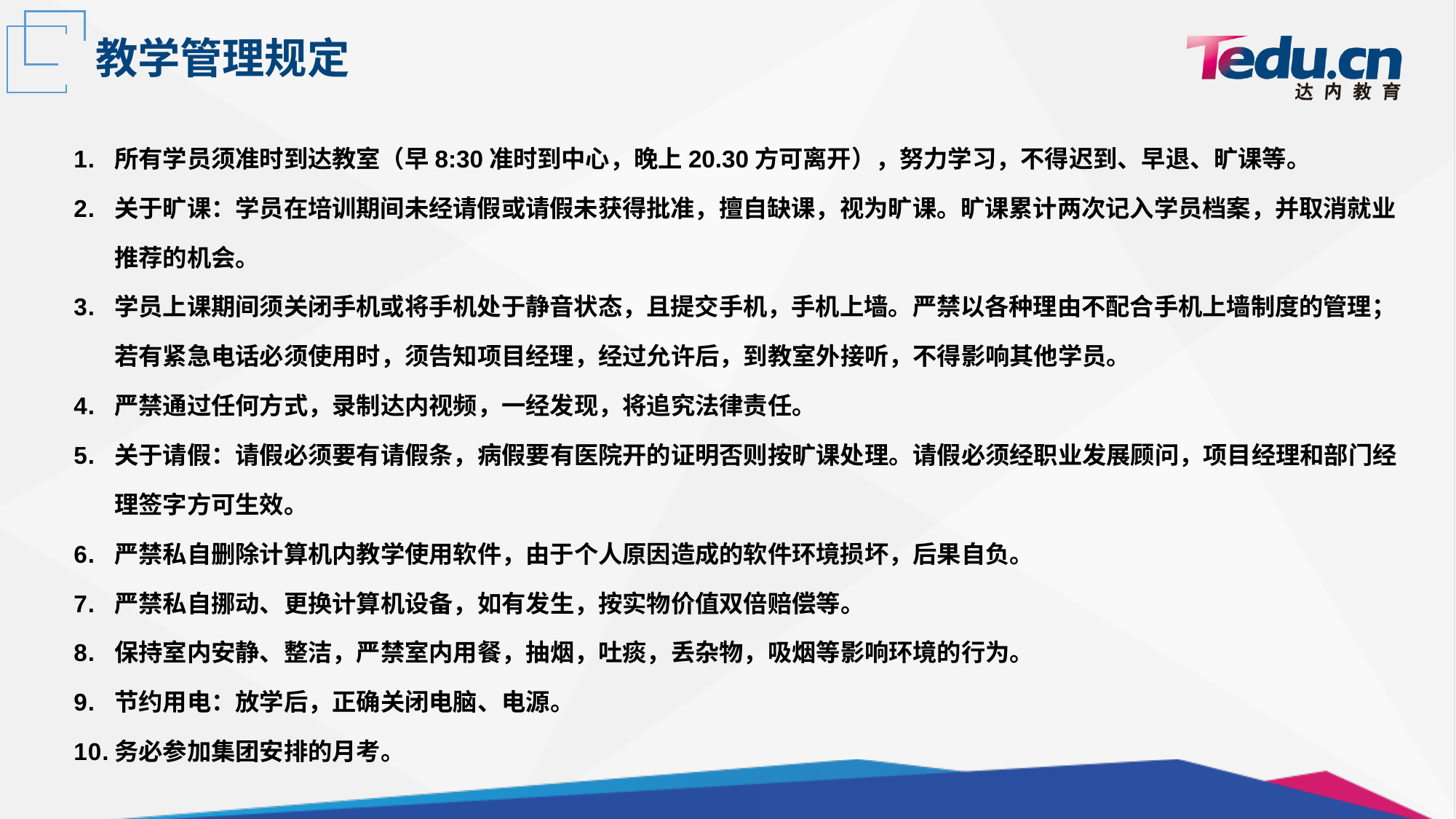

教学管理规定
所有学员须准时到达教室（早8:30准时到中心，晚上20.30方可离开），努力学习，不得迟到、早退、旷课等。
关于旷课：学员在培训期间未经请假或请假未获得批准，擅自缺课，视为旷课。旷课累计两次记入学员档案，并取消就业推荐的机会。
学员上课期间须关闭手机或将手机处于静音状态，且提交手机，手机上墙。严禁以各种理由不配合手机上墙制度的管理；若有紧急电话必须使用时，须告知项目经理，经过允许后，到教室外接听，不得影响其他学员。
严禁通过任何方式，录制达内视频，一经发现，将追究法律责任。
关于请假：请假必须要有请假条，病假要有医院开的证明否则按旷课处理。请假必须经职业发展顾问，项目经理和部门经理签字方可生效。
严禁私自删除计算机内教学使用软件，由于个人原因造成的软件环境损坏，后果自负。
严禁私自挪动、更换计算机设备，如有发生，按实物价值双倍赔偿等。
保持室内安静、整洁，严禁室内用餐，抽烟，吐痰，丢杂物，吸烟等影响环境的行为。
节约用电：放学后，正确关闭电脑、电源。
务必参加集团安排的月考。